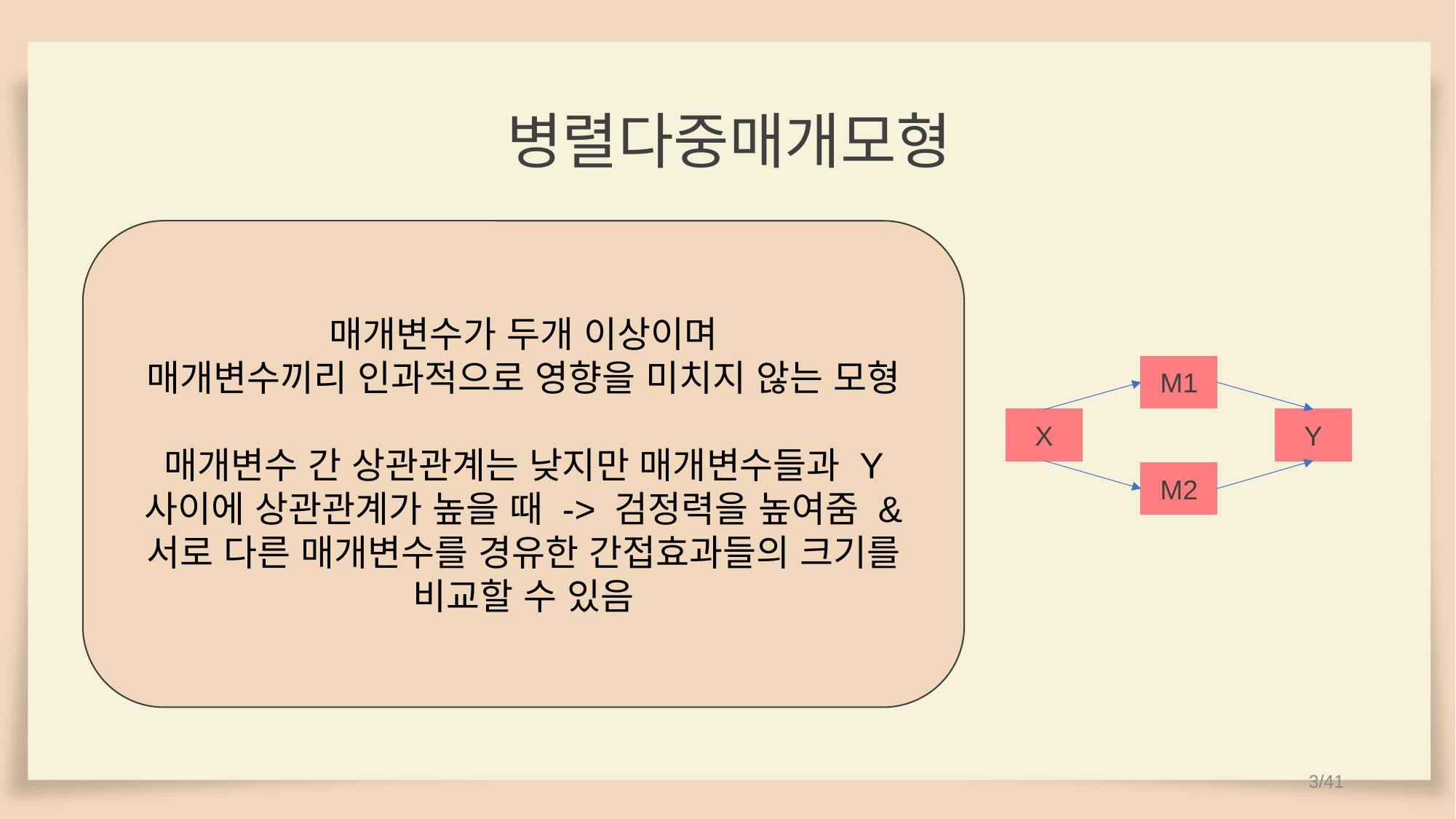

병렬다중매개모형

매개변수가 두개 이상이며
매개변수끼리 인과적으로 영향을 미치지 않는 모형

매개변수 간 상관관계는 낮지만 매개변수들과 Y 사이에 상관관계가 높을 때 -> 검정력을 높여줌 & 서로 다른 매개변수를 경유한 간접효과들의 크기를 비교할 수 있음
M1
Y
X
M2
3/41